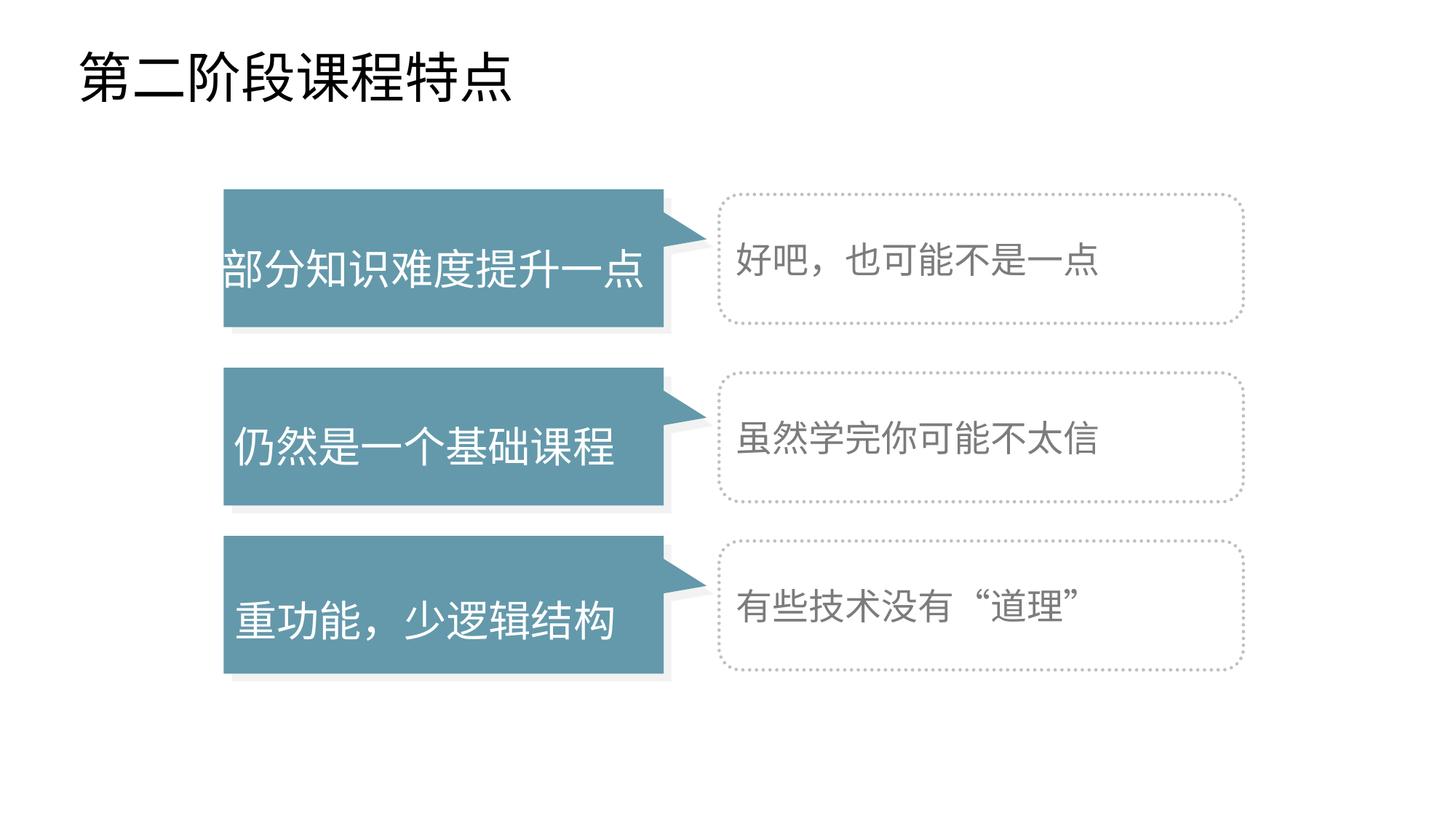

第二阶段课程特点

好吧，也可能不是一点
部分知识难度提升一点
虽然学完你可能不太信
仍然是一个基础课程
有些技术没有“道理”
重功能，少逻辑结构